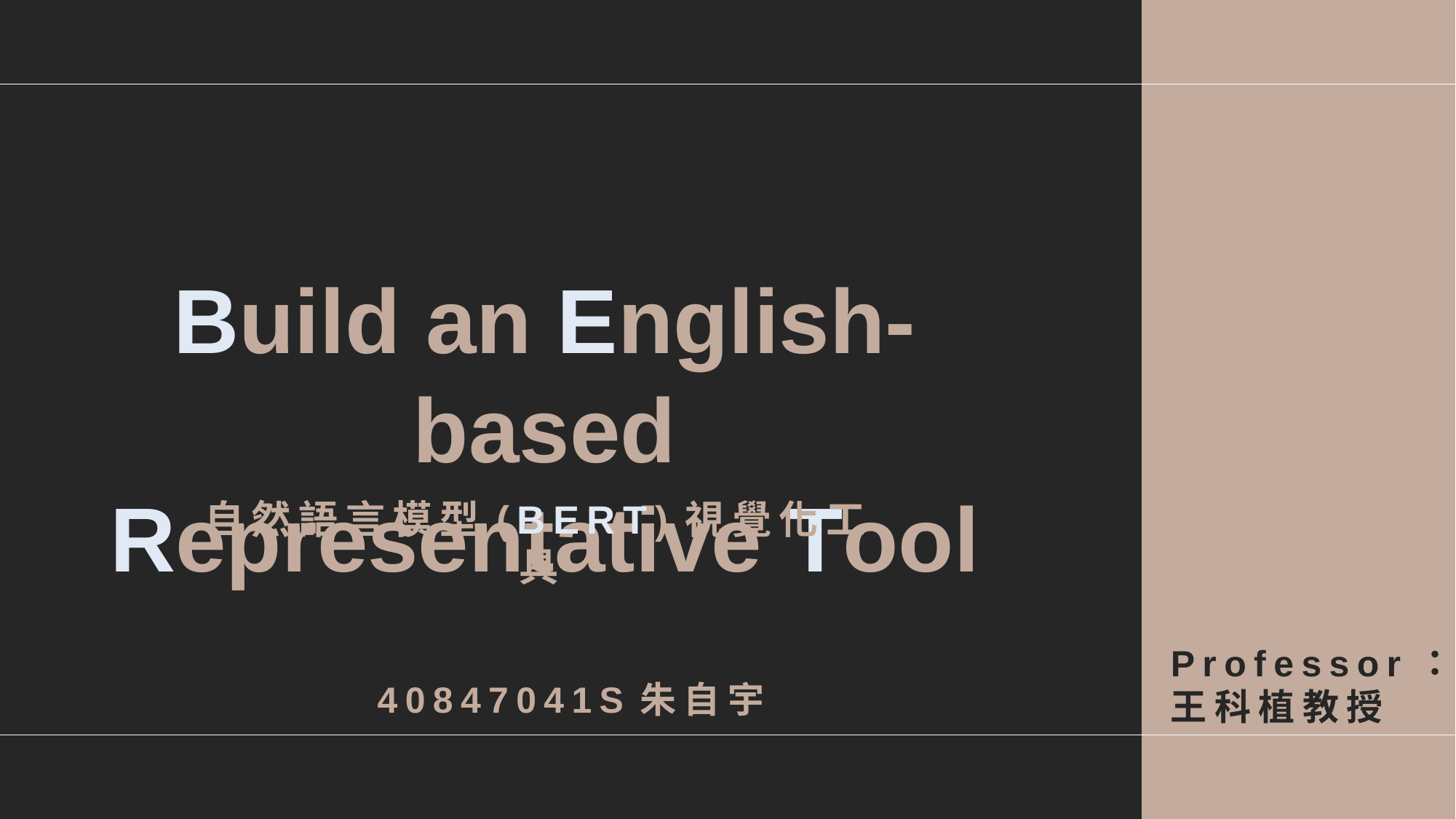

Build an English-based Representative Tool
自然語言模型(BERT)視覺化工具
Professor：
王科植教授
40847041S朱自宇